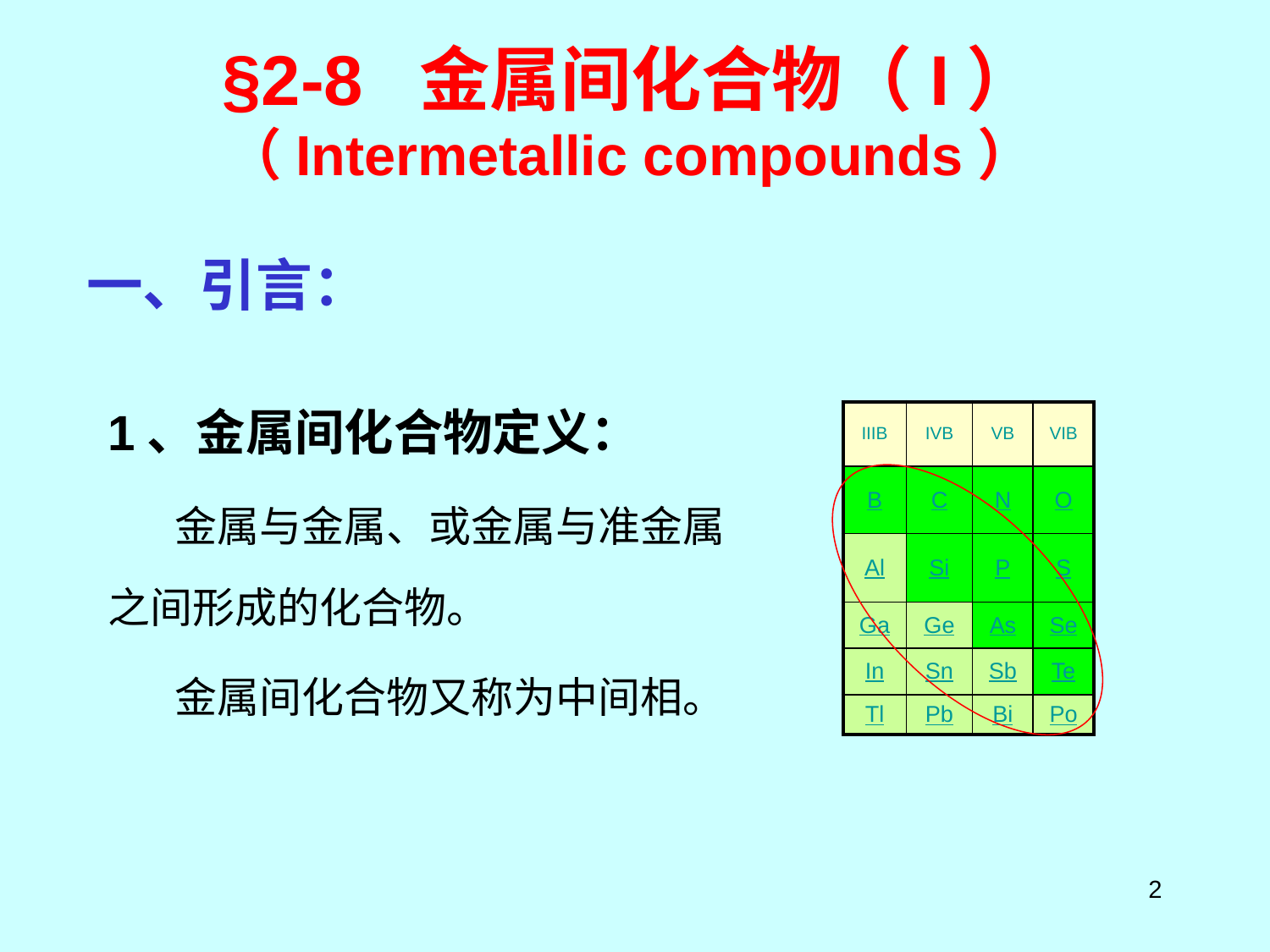

§2-8  金属间化合物（I）
（Intermetallic compounds）
一、引言：
1、金属间化合物定义：
      金属与金属、或金属与准金属之间形成的化合物。
      金属间化合物又称为中间相。
| IIIB | IVB | VB | VIB |
| --- | --- | --- | --- |
| B | C | N | O |
| Al | Si | P | S |
| Ga | Ge | As | Se |
| In | Sn | Sb | Te |
| Tl | Pb | Bi | Po |

2